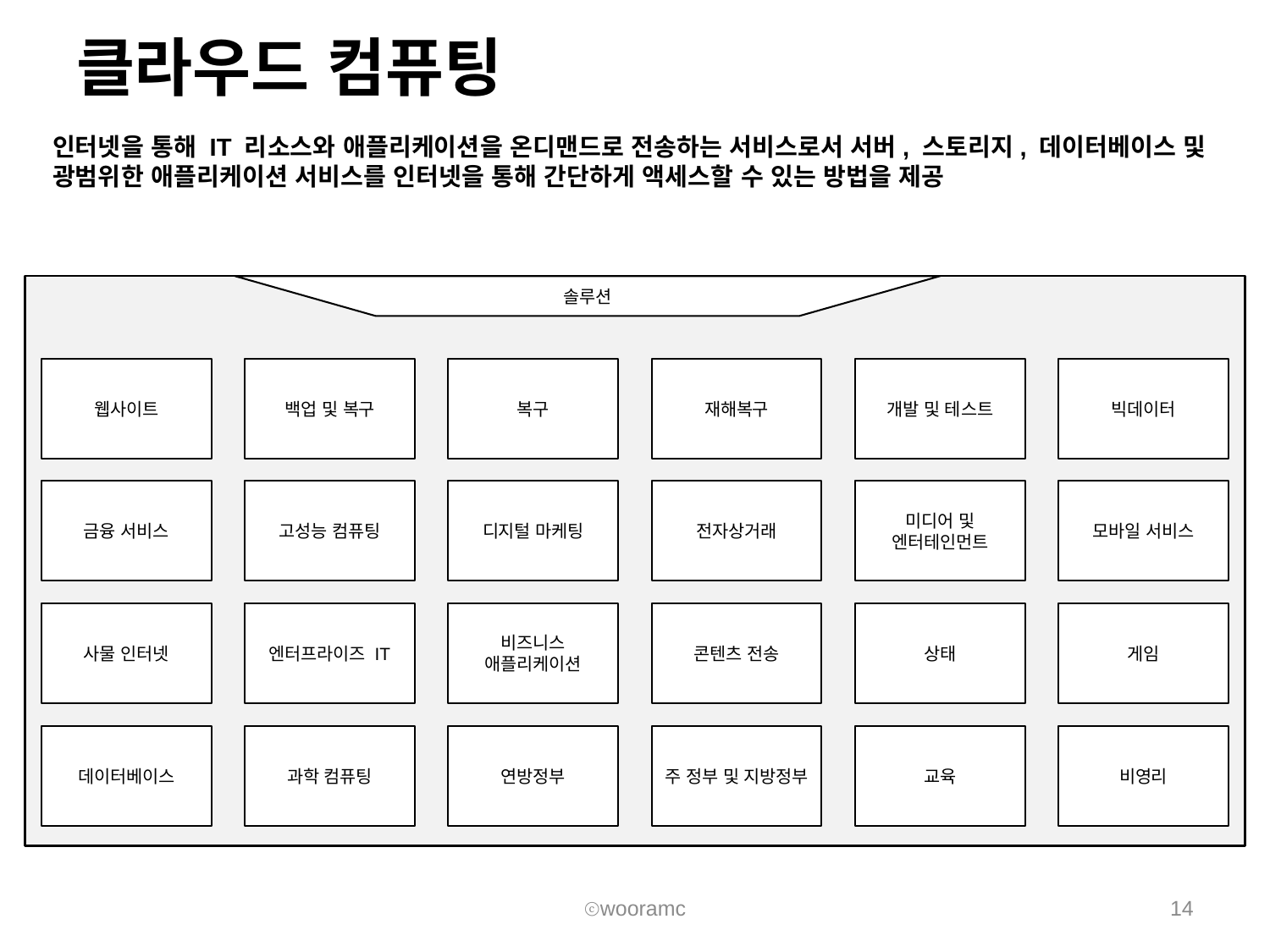

# 클라우드 컴퓨팅
인터넷을 통해 IT 리소스와 애플리케이션을 온디맨드로 전송하는 서비스로서 서버, 스토리지, 데이터베이스 및 광범위한 애플리케이션 서비스를 인터넷을 통해 간단하게 액세스할 수 있는 방법을 제공

솔루션
웹사이트
백업 및 복구
복구
재해복구
개발 및 테스트
빅데이터
금융 서비스
고성능 컴퓨팅
디지털 마케팅
전자상거래
미디어 및 엔터테인먼트
모바일 서비스
사물 인터넷
엔터프라이즈 IT
비즈니스 애플리케이션
콘텐츠 전송
상태
게임
데이터베이스
과학 컴퓨팅
연방정부
주 정부 및 지방정부
교육
비영리
ⓒwooramc
14